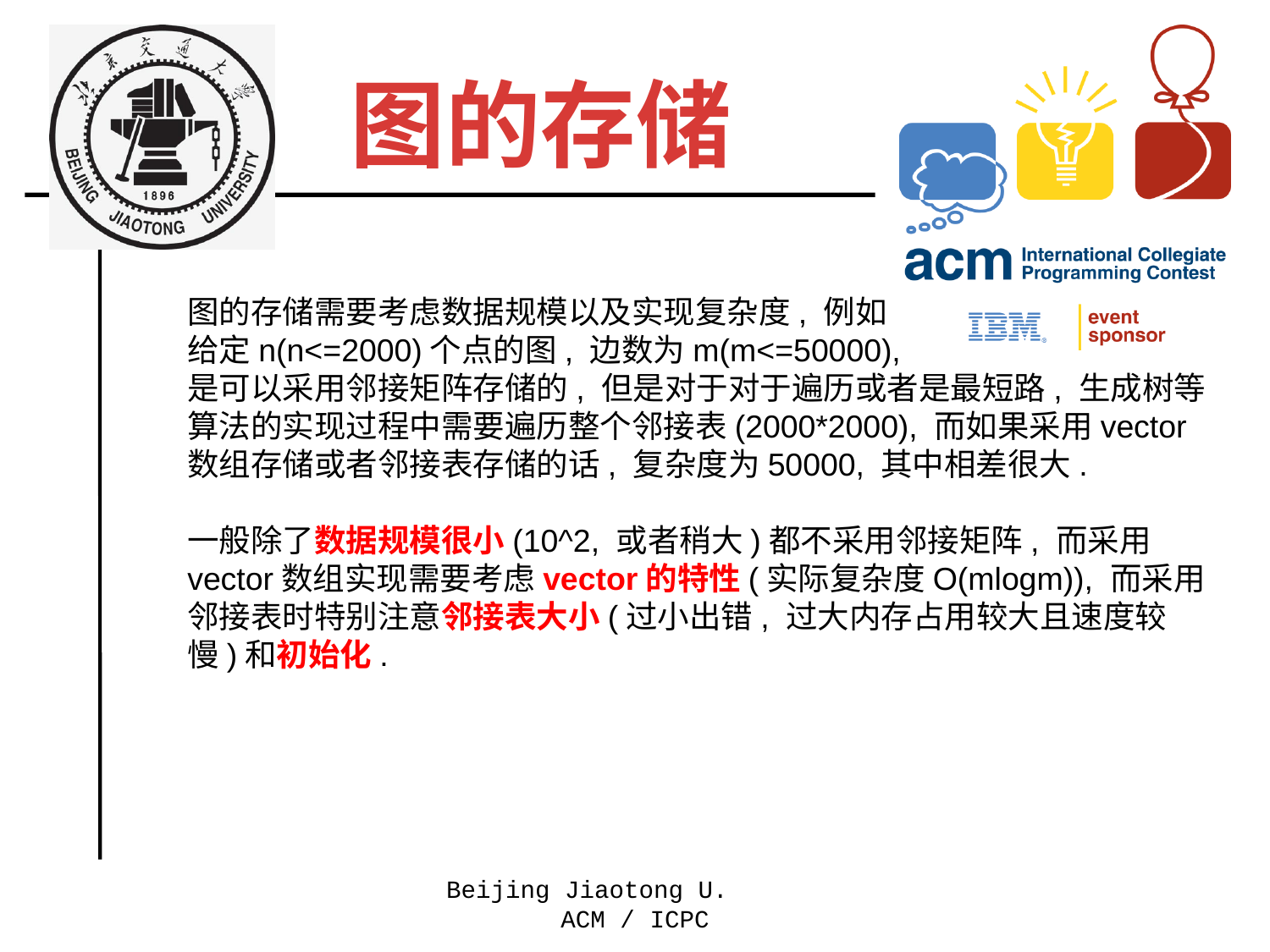

图的存储
图的存储需要考虑数据规模以及实现复杂度, 例如
给定n(n<=2000)个点的图, 边数为m(m<=50000),
是可以采用邻接矩阵存储的, 但是对于对于遍历或者是最短路, 生成树等算法的实现过程中需要遍历整个邻接表(2000*2000), 而如果采用vector数组存储或者邻接表存储的话, 复杂度为50000, 其中相差很大.

一般除了数据规模很小(10^2, 或者稍大)都不采用邻接矩阵, 而采用vector数组实现需要考虑vector的特性(实际复杂度O(mlogm)), 而采用邻接表时特别注意邻接表大小(过小出错, 过大内存占用较大且速度较慢)和初始化.